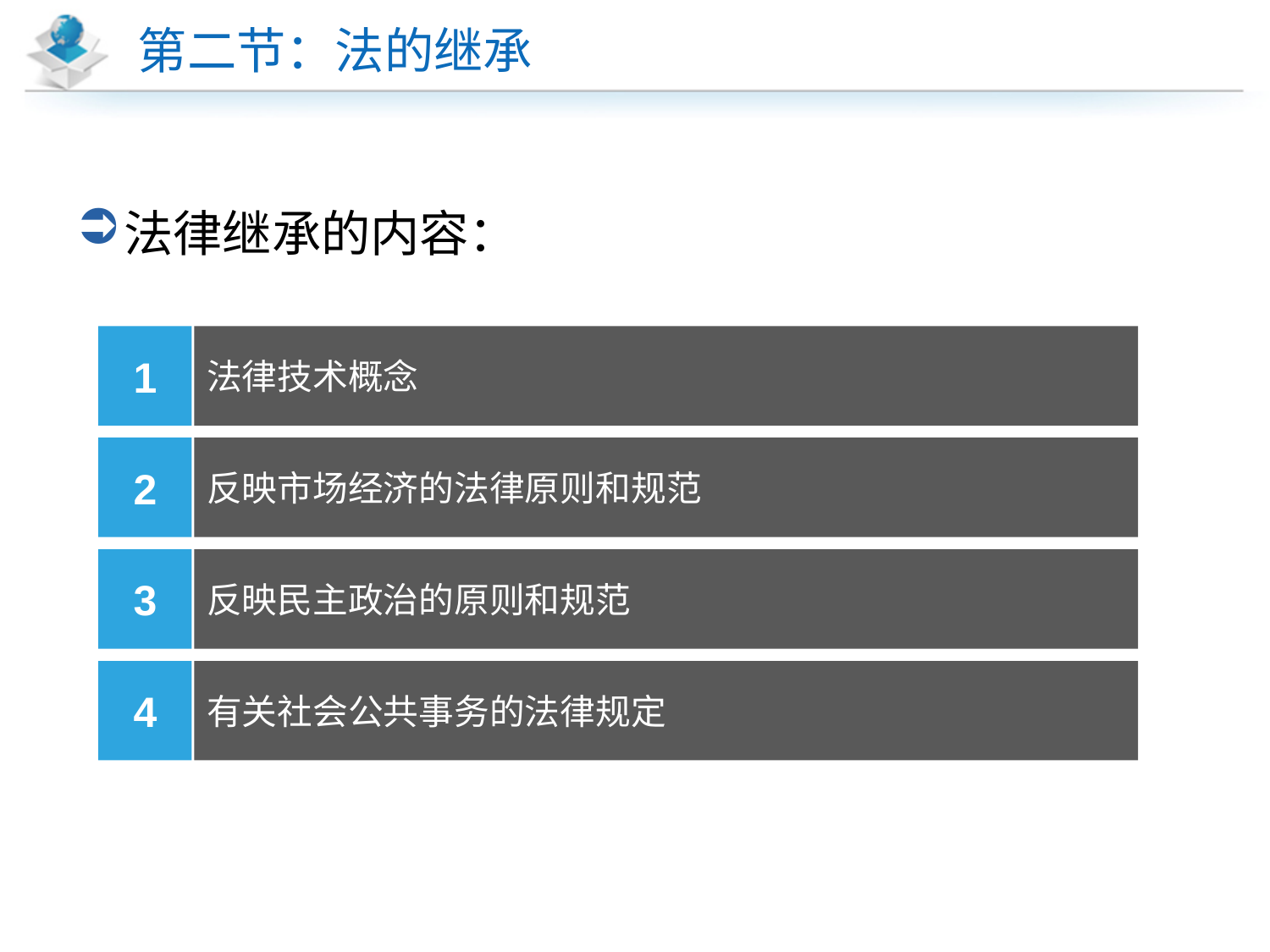

# 第二节：法的继承
法律继承的内容：
1
法律技术概念
2
反映市场经济的法律原则和规范
3
反映民主政治的原则和规范
4
有关社会公共事务的法律规定